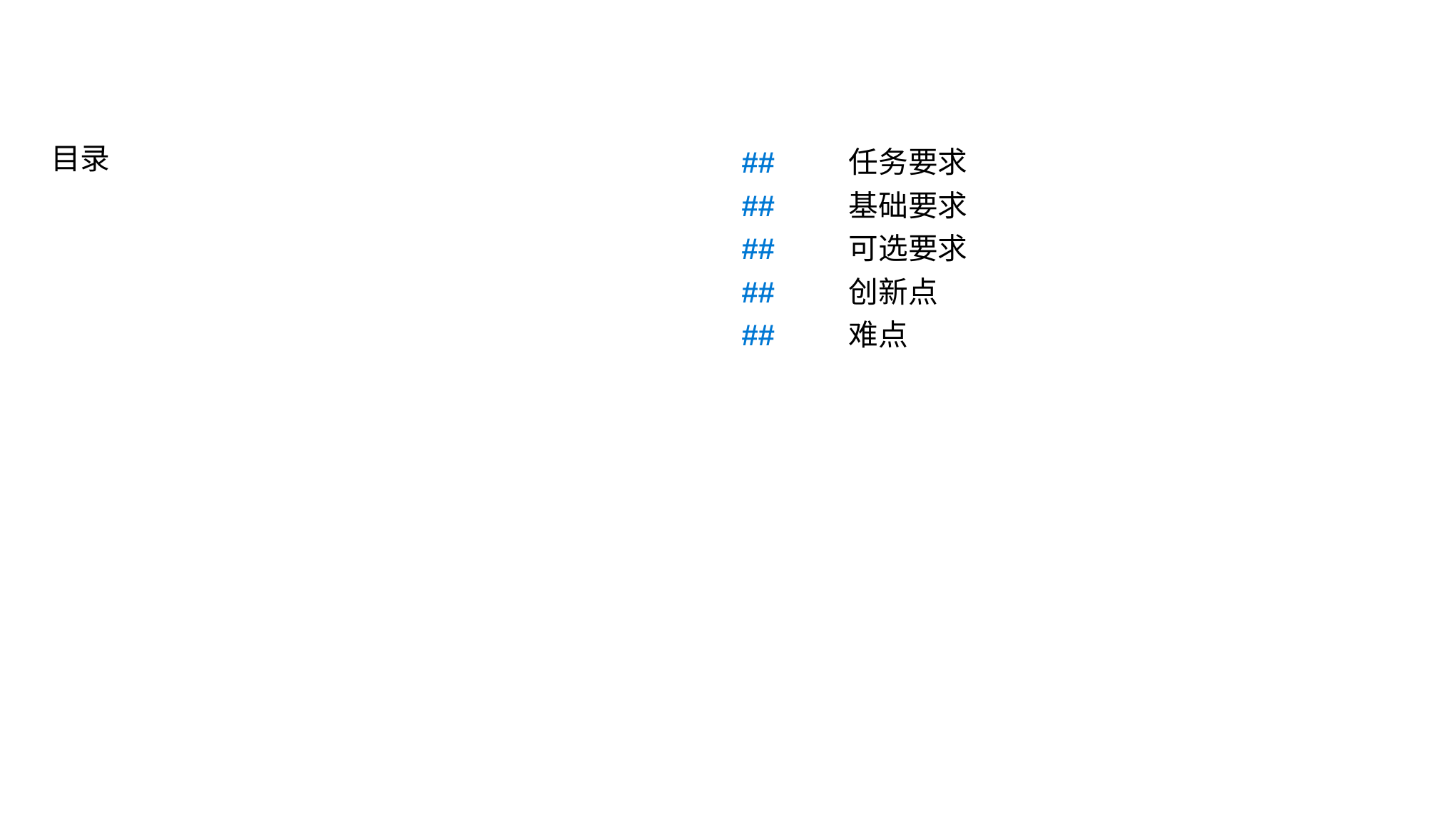

# 目录
##	任务要求
##	基础要求
##	可选要求
##	创新点
##	难点